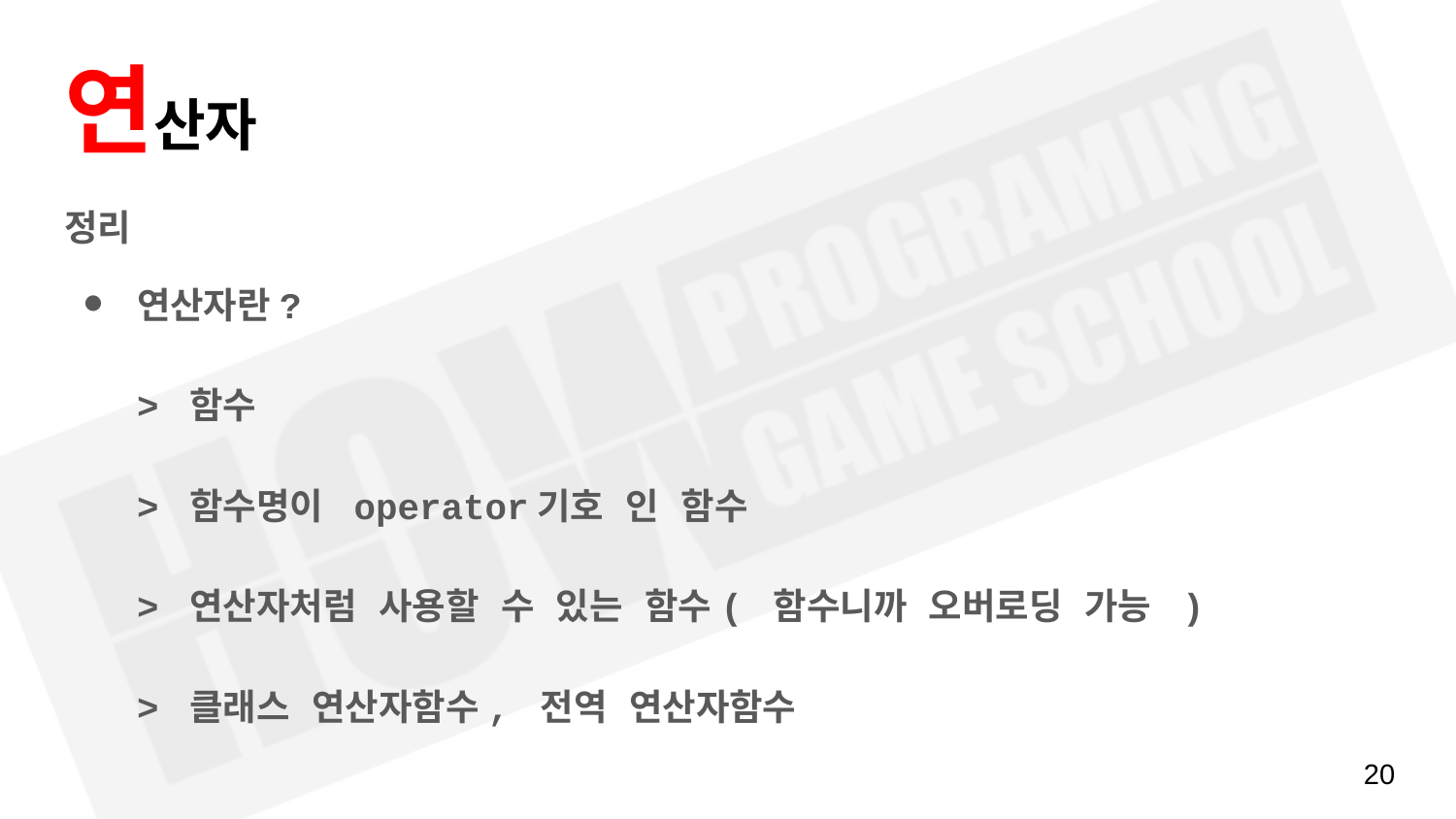

# 연산자
정리
연산자란?
> 함수
> 함수명이 operator기호 인 함수
> 연산자처럼 사용할 수 있는 함수( 함수니까 오버로딩 가능 )
> 클래스 연산자함수, 전역 연산자함수
20